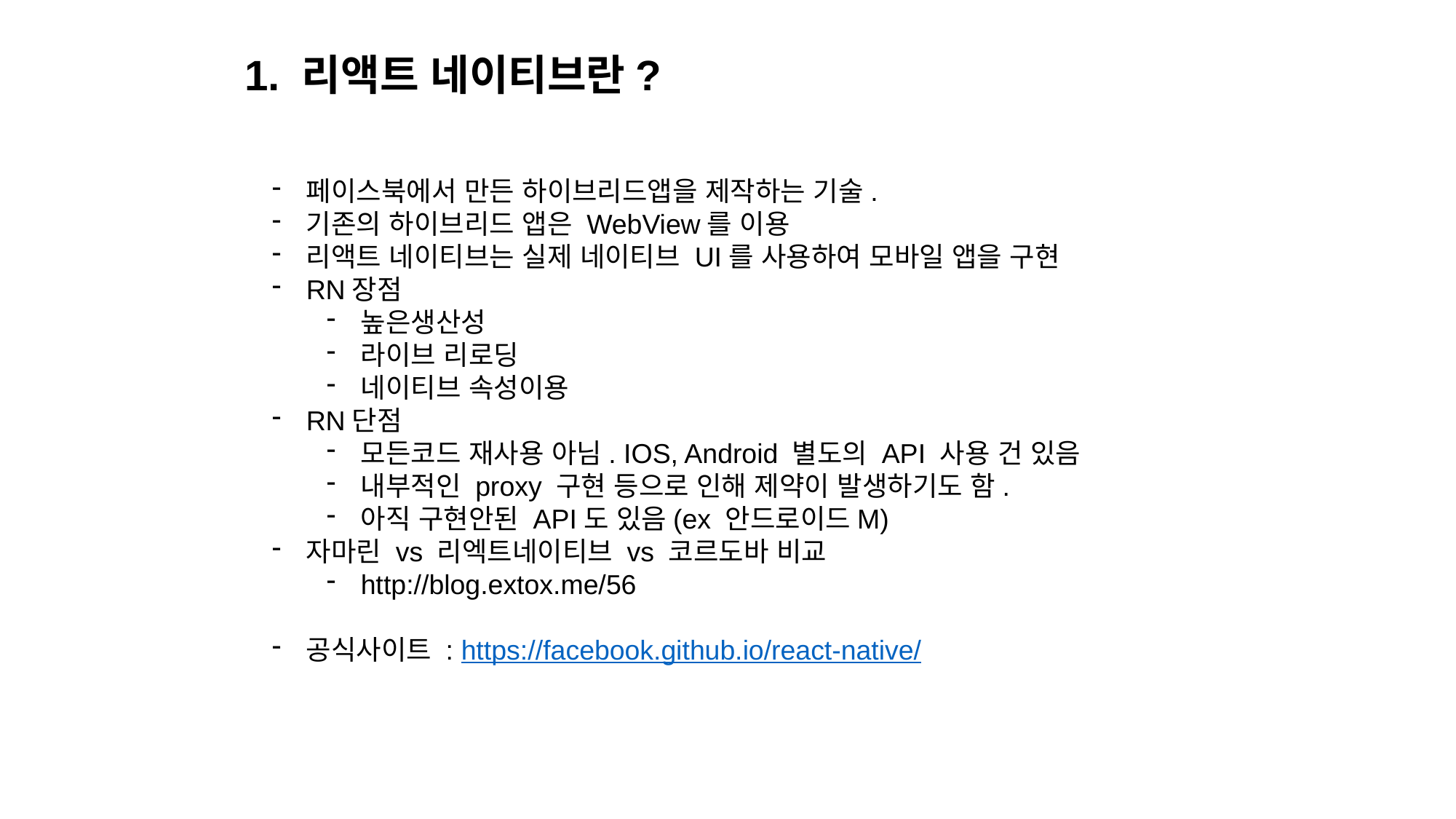

1. 리액트 네이티브란?
페이스북에서 만든 하이브리드앱을 제작하는 기술.
기존의 하이브리드 앱은 WebView를 이용
리액트 네이티브는 실제 네이티브 UI를 사용하여 모바일 앱을 구현
RN장점
높은생산성
라이브 리로딩
네이티브 속성이용
RN단점
모든코드 재사용 아님. IOS, Android 별도의 API 사용 건 있음
내부적인 proxy 구현 등으로 인해 제약이 발생하기도 함.
아직 구현안된 API도 있음(ex 안드로이드M)
자마린 vs 리엑트네이티브 vs 코르도바 비교
http://blog.extox.me/56

공식사이트 : https://facebook.github.io/react-native/